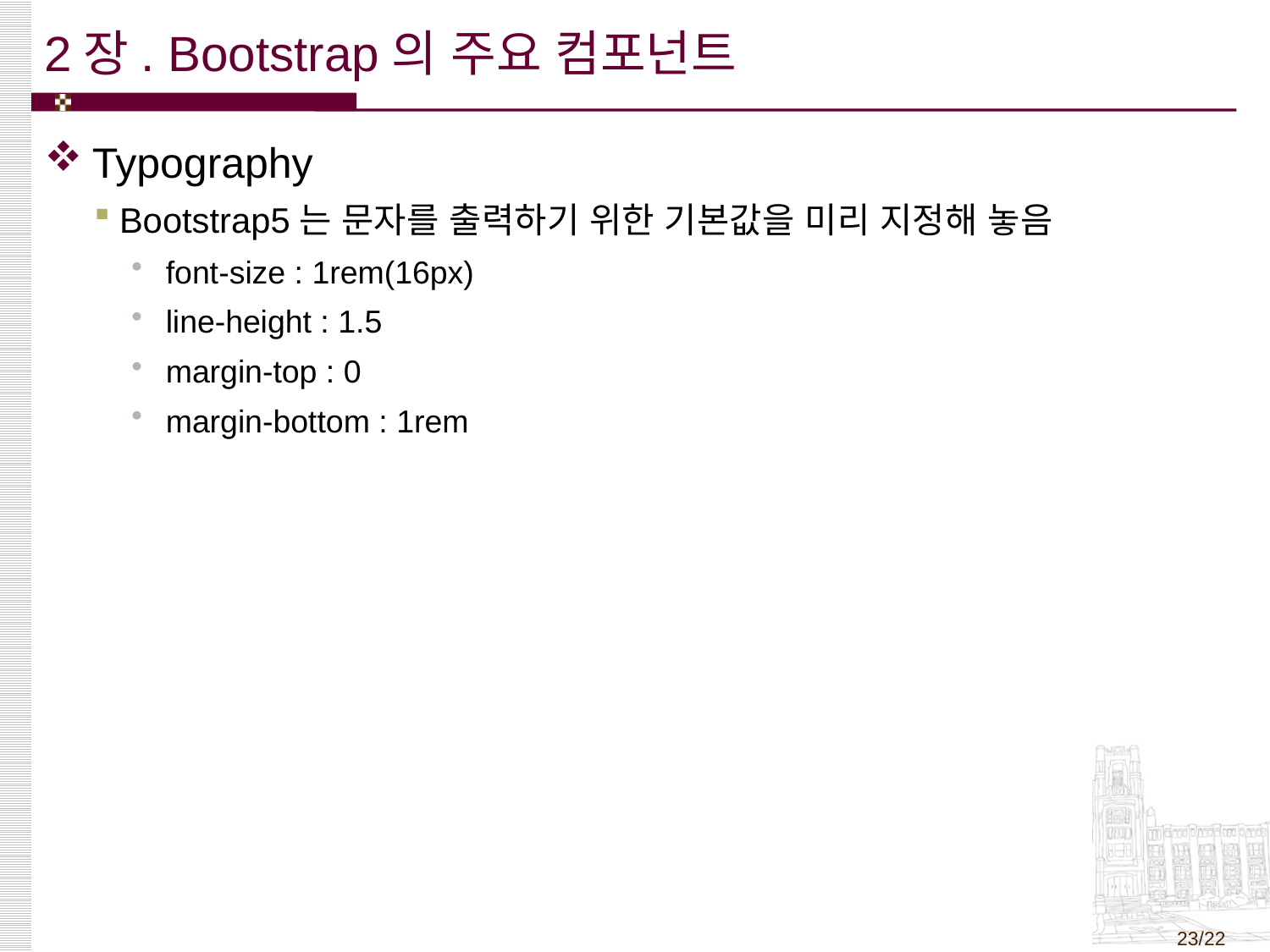

# 2장. Bootstrap의 주요 컴포넌트
Typography
Bootstrap5는 문자를 출력하기 위한 기본값을 미리 지정해 놓음
 font-size : 1rem(16px)
 line-height : 1.5
 margin-top : 0
 margin-bottom : 1rem